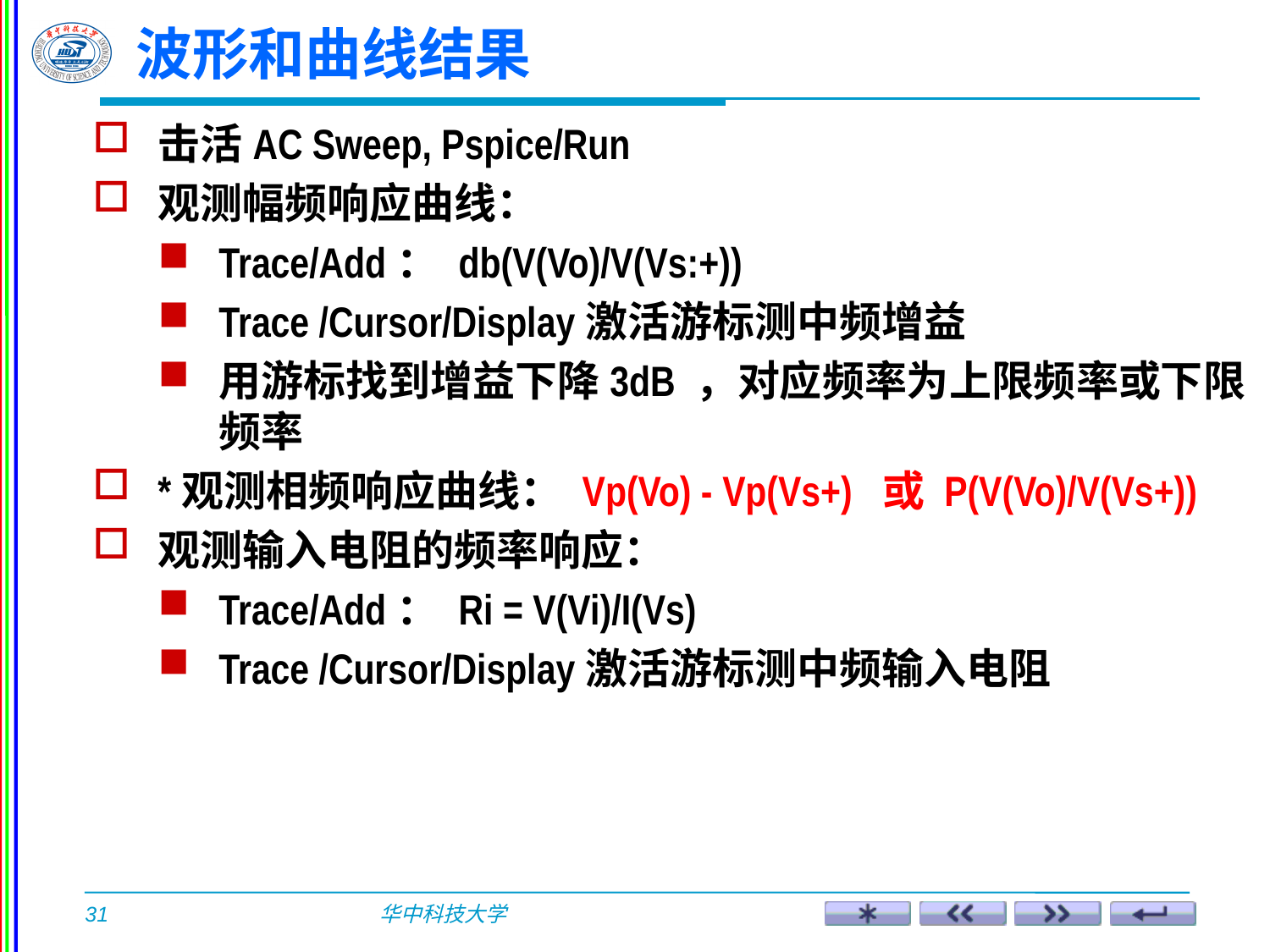

波形和曲线结果
击活AC Sweep, Pspice/Run
观测幅频响应曲线：
Trace/Add： db(V(Vo)/V(Vs:+))
Trace /Cursor/Display激活游标测中频增益
用游标找到增益下降3dB ，对应频率为上限频率或下限频率
*观测相频响应曲线： Vp(Vo) - Vp(Vs+)  或 P(V(Vo)/V(Vs+))
观测输入电阻的频率响应：
Trace/Add： Ri = V(Vi)/I(Vs)
Trace /Cursor/Display激活游标测中频输入电阻